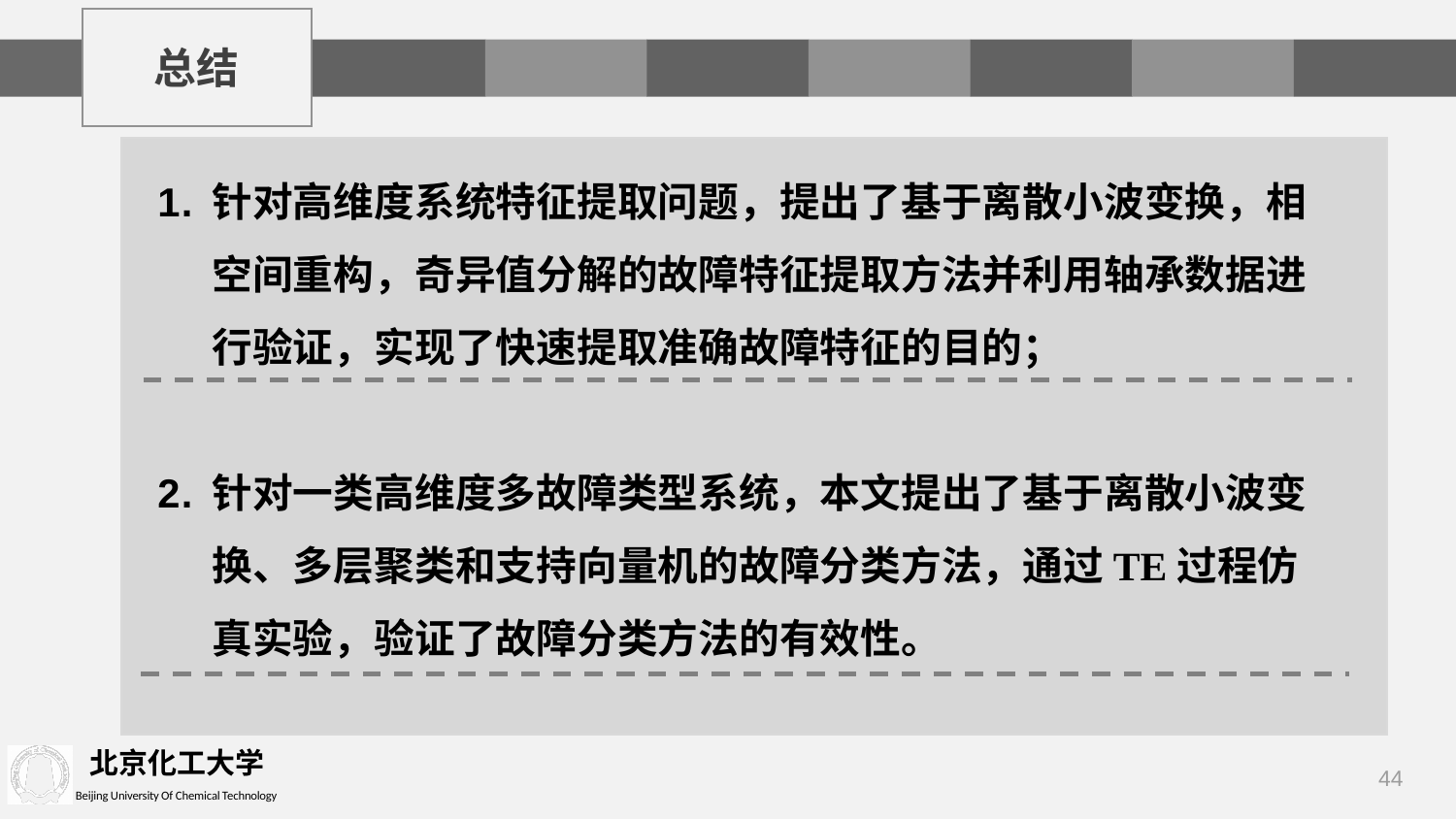

总结

针对高维度系统特征提取问题，提出了基于离散小波变换，相空间重构，奇异值分解的故障特征提取方法并利用轴承数据进行验证，实现了快速提取准确故障特征的目的；

针对一类高维度多故障类型系统，本文提出了基于离散小波变换、多层聚类和支持向量机的故障分类方法，通过TE过程仿真实验，验证了故障分类方法的有效性。
44